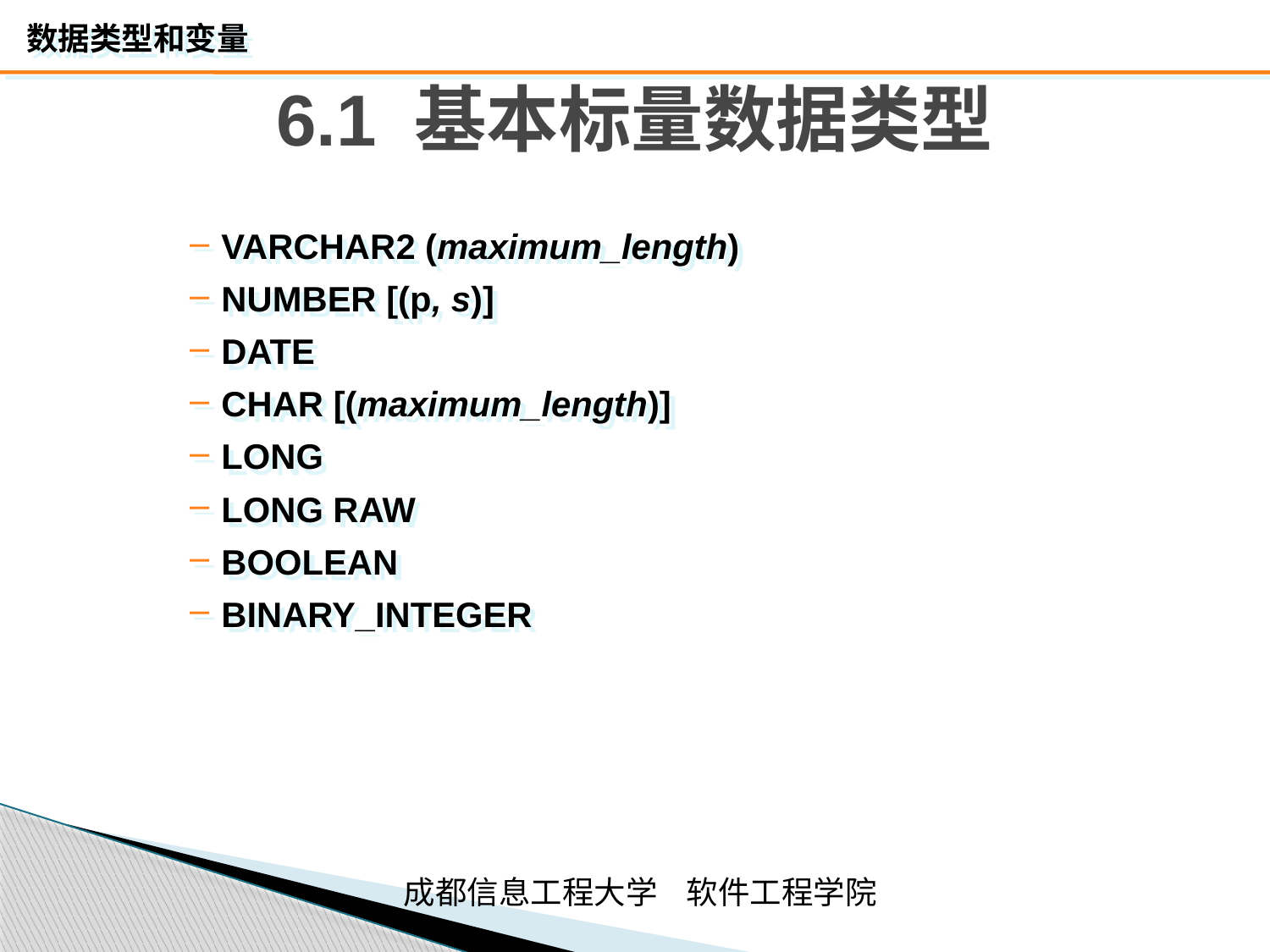

# 6.1 基本标量数据类型
VARCHAR2 (maximum_length)
NUMBER [(p, s)]
DATE
CHAR [(maximum_length)]
LONG
LONG RAW
BOOLEAN
BINARY_INTEGER